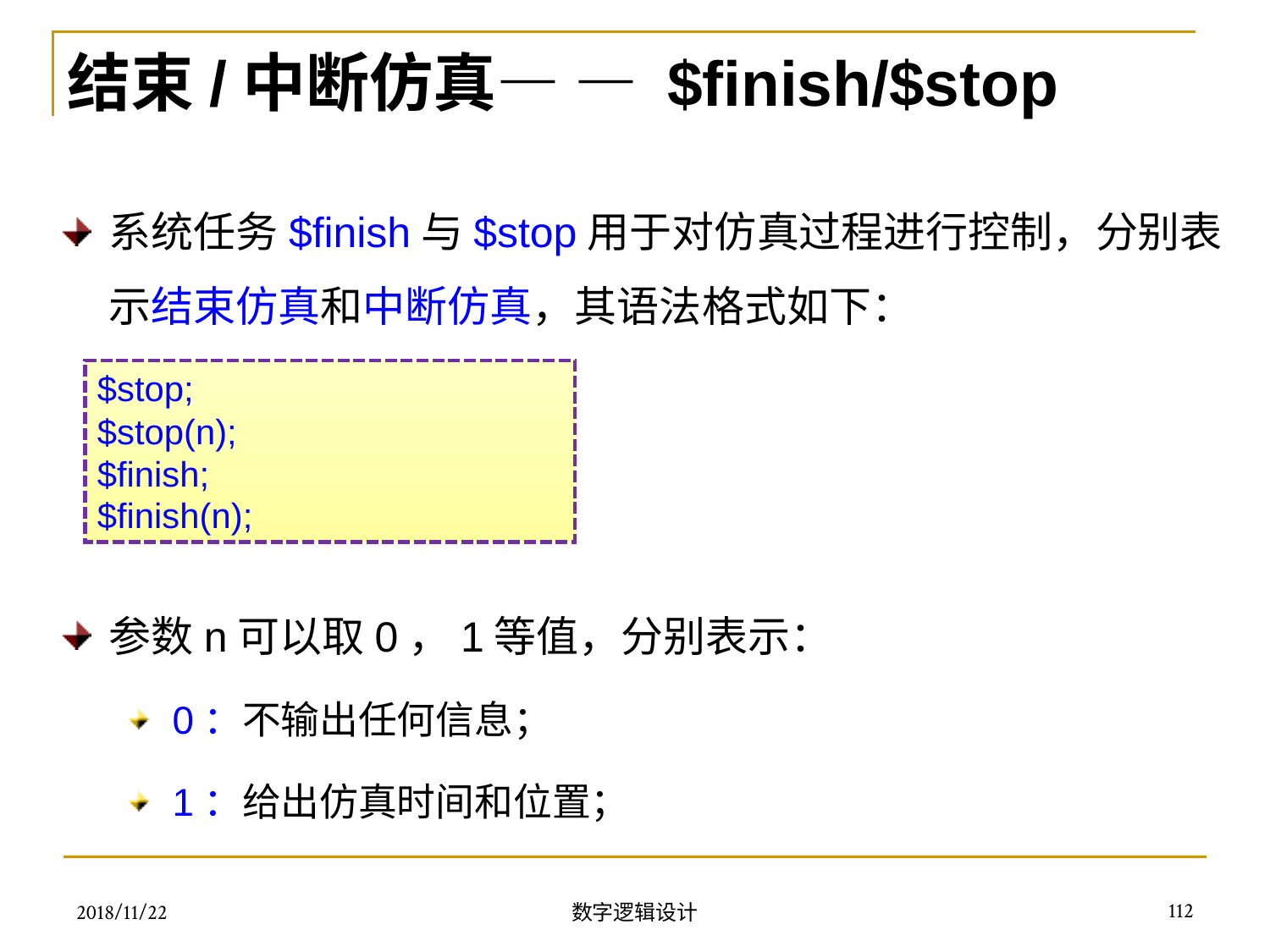

结束/中断仿真— — $finish/$stop
系统任务$finish与$stop用于对仿真过程进行控制，分别表示结束仿真和中断仿真，其语法格式如下：

参数n可以取0，1等值，分别表示：
0：不输出任何信息；
1：给出仿真时间和位置；

$stop;
$stop(n);
$finish;
$finish(n);
2018/11/22
112
数字逻辑设计